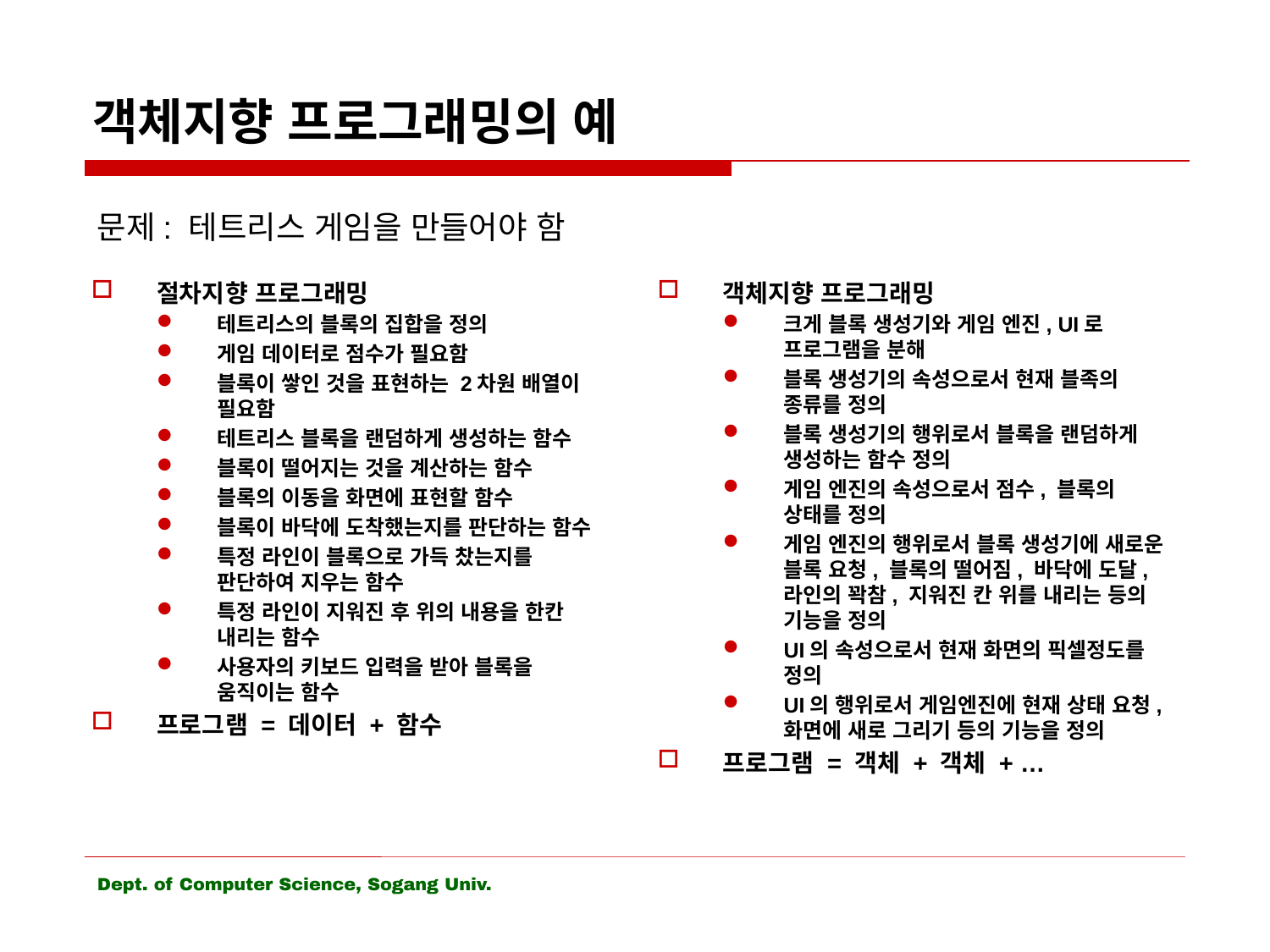

# 객체지향 프로그래밍의 예
문제: 테트리스 게임을 만들어야 함
절차지향 프로그래밍
테트리스의 블록의 집합을 정의
게임 데이터로 점수가 필요함
블록이 쌓인 것을 표현하는 2차원 배열이 필요함
테트리스 블록을 랜덤하게 생성하는 함수
블록이 떨어지는 것을 계산하는 함수
블록의 이동을 화면에 표현할 함수
블록이 바닥에 도착했는지를 판단하는 함수
특정 라인이 블록으로 가득 찼는지를 판단하여 지우는 함수
특정 라인이 지워진 후 위의 내용을 한칸 내리는 함수
사용자의 키보드 입력을 받아 블록을 움직이는 함수
프로그램 = 데이터 + 함수
객체지향 프로그래밍
크게 블록 생성기와 게임 엔진, UI로 프로그램을 분해
블록 생성기의 속성으로서 현재 블족의 종류를 정의
블록 생성기의 행위로서 블록을 랜덤하게 생성하는 함수 정의
게임 엔진의 속성으로서 점수, 블록의 상태를 정의
게임 엔진의 행위로서 블록 생성기에 새로운 블록 요청, 블록의 떨어짐, 바닥에 도달, 라인의 꽉참, 지워진 칸 위를 내리는 등의 기능을 정의
UI의 속성으로서 현재 화면의 픽셀정도를 정의
UI의 행위로서 게임엔진에 현재 상태 요청, 화면에 새로 그리기 등의 기능을 정의
프로그램 = 객체 + 객체 + …
Dept. of Computer Science, Sogang Univ.